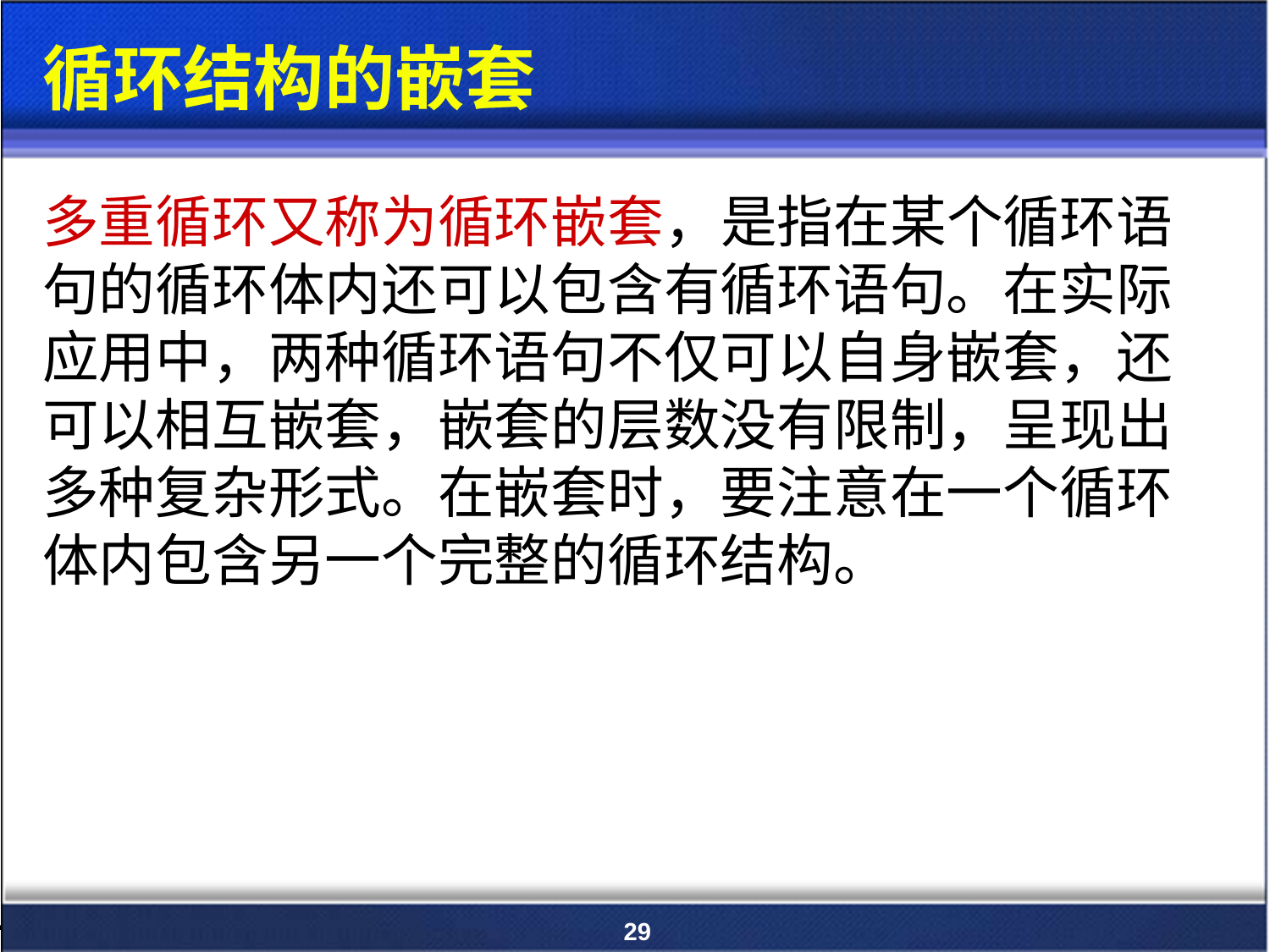

循环结构的嵌套

多重循环又称为循环嵌套，是指在某个循环语句的循环体内还可以包含有循环语句。在实际应用中，两种循环语句不仅可以自身嵌套，还可以相互嵌套，嵌套的层数没有限制，呈现出多种复杂形式。在嵌套时，要注意在一个循环体内包含另一个完整的循环结构。
29